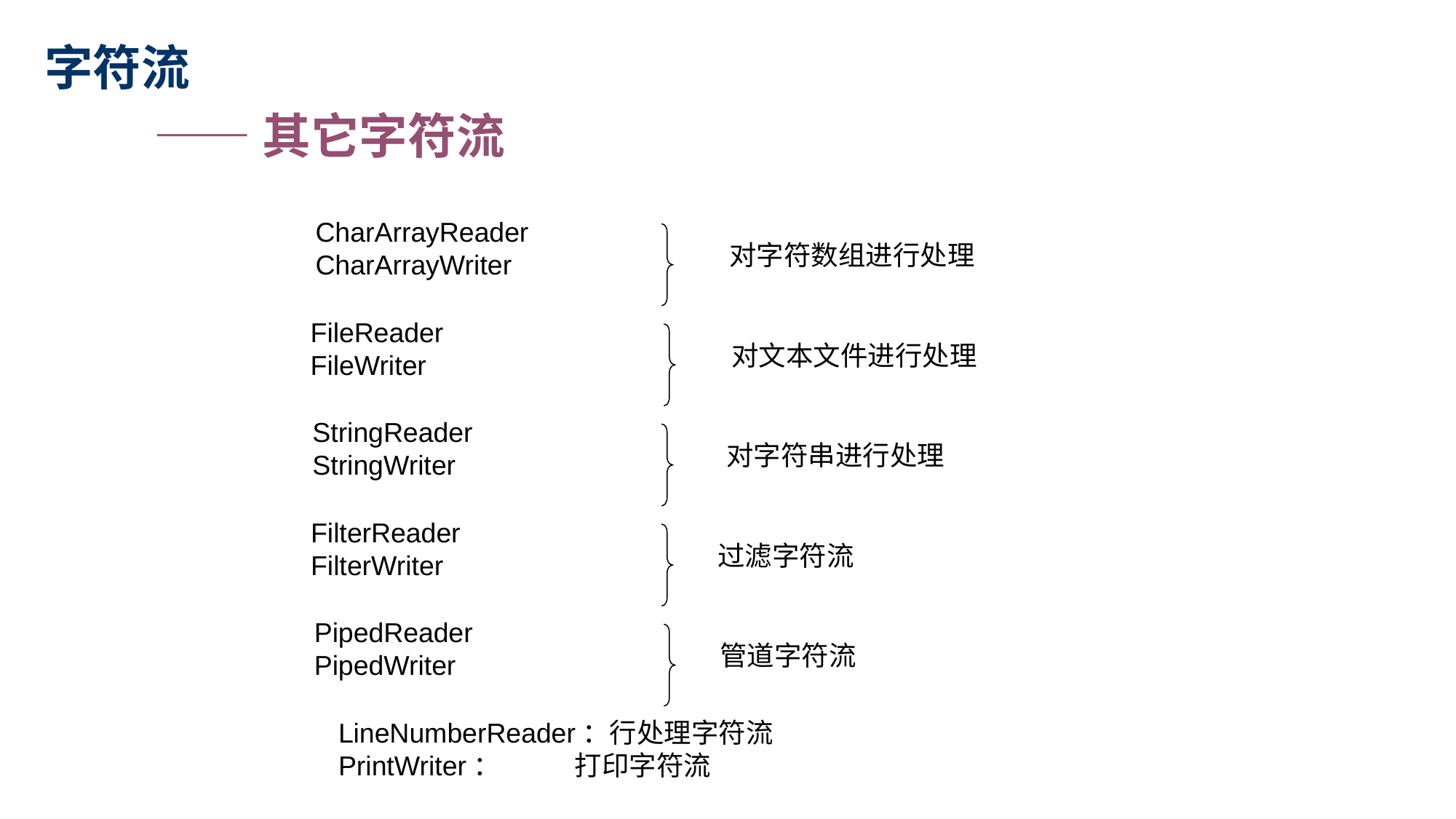

字符流
	——其它字符流
CharArrayReader
CharArrayWriter

对字符数组进行处理
FileReader
FileWriter

对文本文件进行处理
StringReader
StringWriter

对字符串进行处理
FilterReader
FilterWriter

过滤字符流
PipedReader
PipedWriter

管道字符流
LineNumberReader：行处理字符流
PrintWriter：            打印字符流